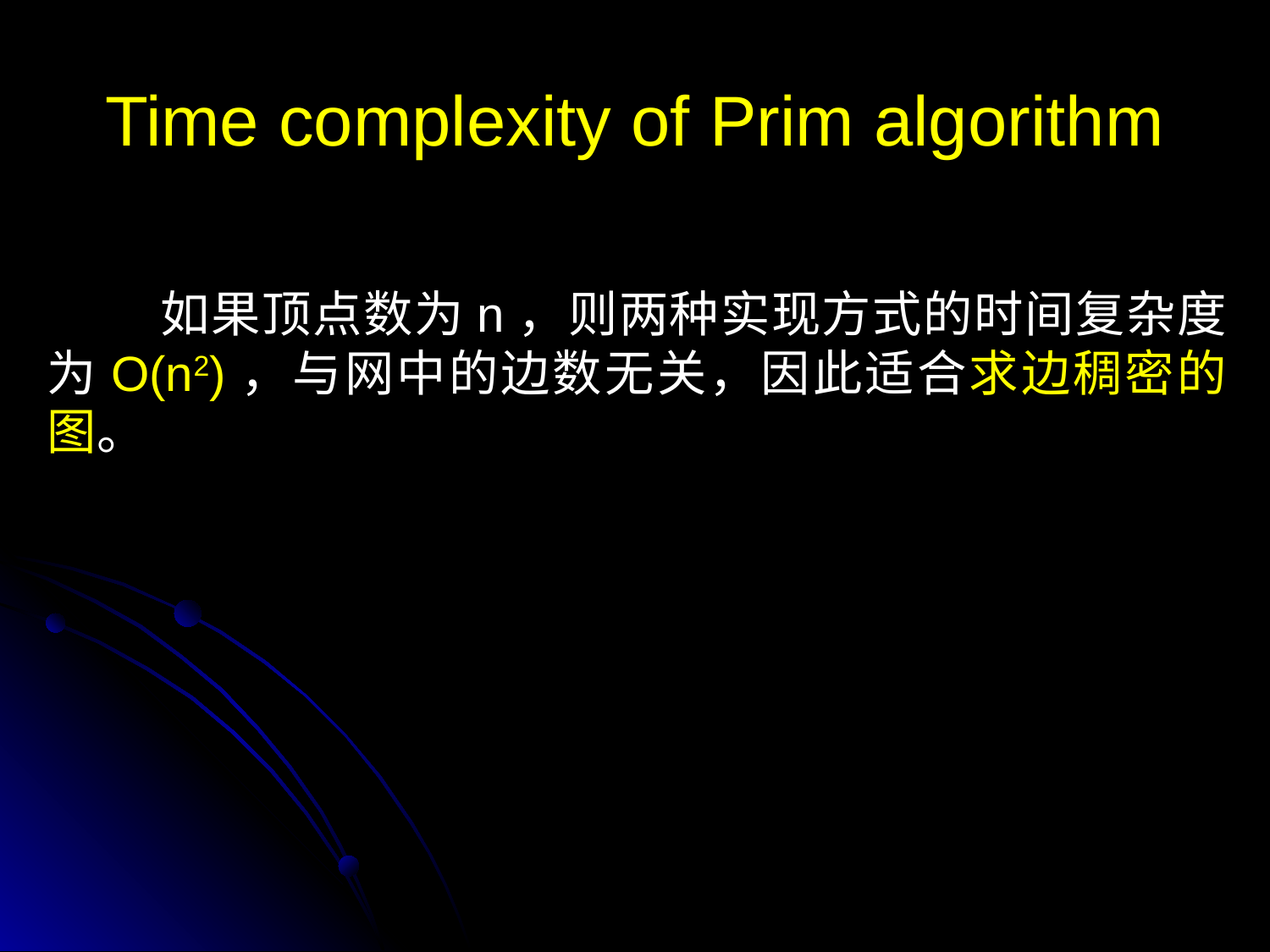

Time complexity of Prim algorithm
        如果顶点数为n，则两种实现方式的时间复杂度为O(n2)，与网中的边数无关，因此适合求边稠密的图。